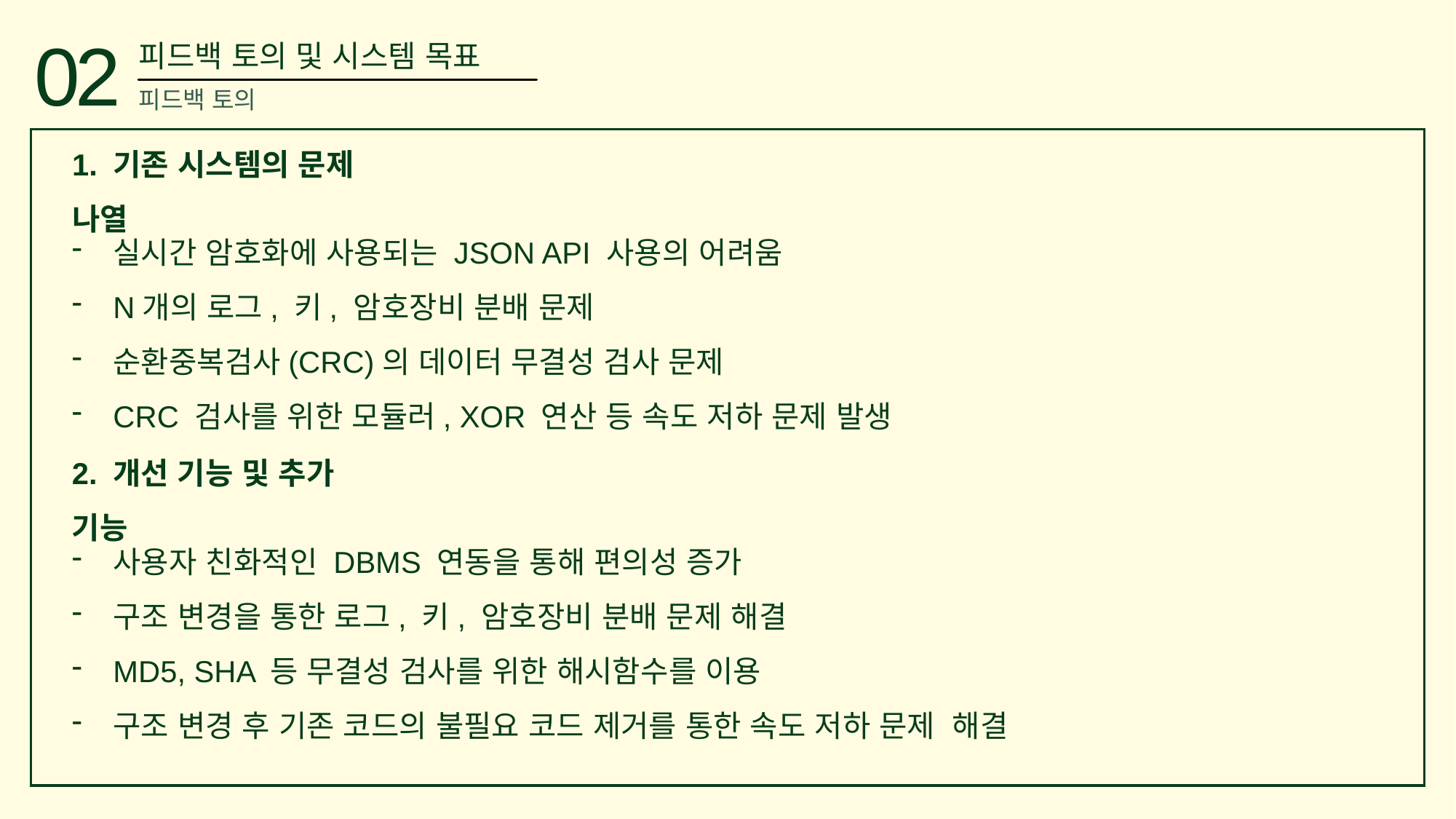

02
피드백 토의 및 시스템 목표
피드백 토의
1. 기존 시스템의 문제 나열
실시간 암호화에 사용되는 JSON API 사용의 어려움
N개의 로그, 키, 암호장비 분배 문제
순환중복검사(CRC)의 데이터 무결성 검사 문제
CRC 검사를 위한 모듈러, XOR 연산 등 속도 저하 문제 발생
2. 개선 기능 및 추가 기능
사용자 친화적인 DBMS 연동을 통해 편의성 증가
구조 변경을 통한 로그, 키, 암호장비 분배 문제 해결
MD5, SHA 등 무결성 검사를 위한 해시함수를 이용
구조 변경 후 기존 코드의 불필요 코드 제거를 통한 속도 저하 문제  해결